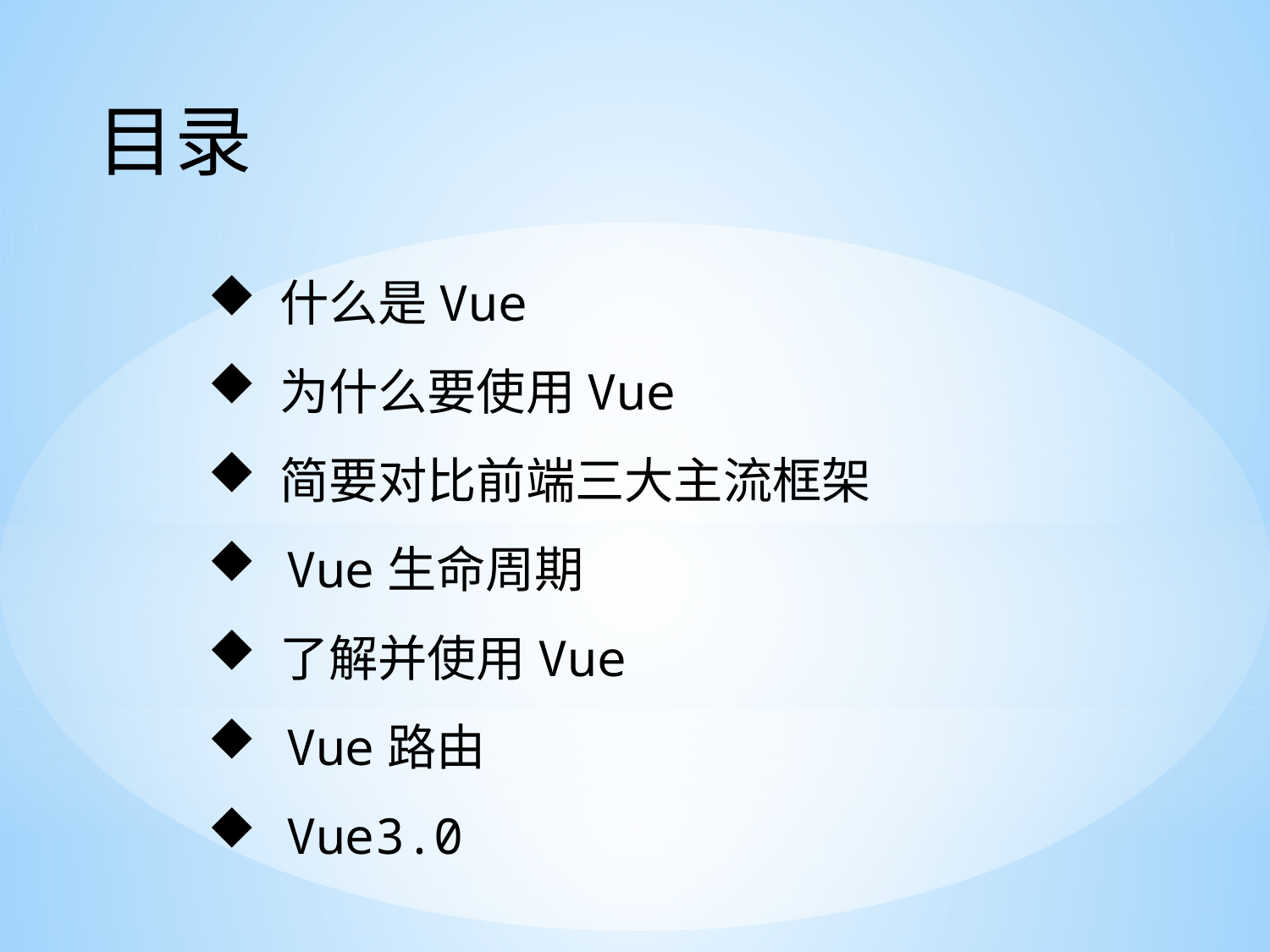

目录
 什么是Vue
 为什么要使用Vue
 简要对比前端三大主流框架
 Vue生命周期
 了解并使用Vue
 Vue路由
 Vue3.0